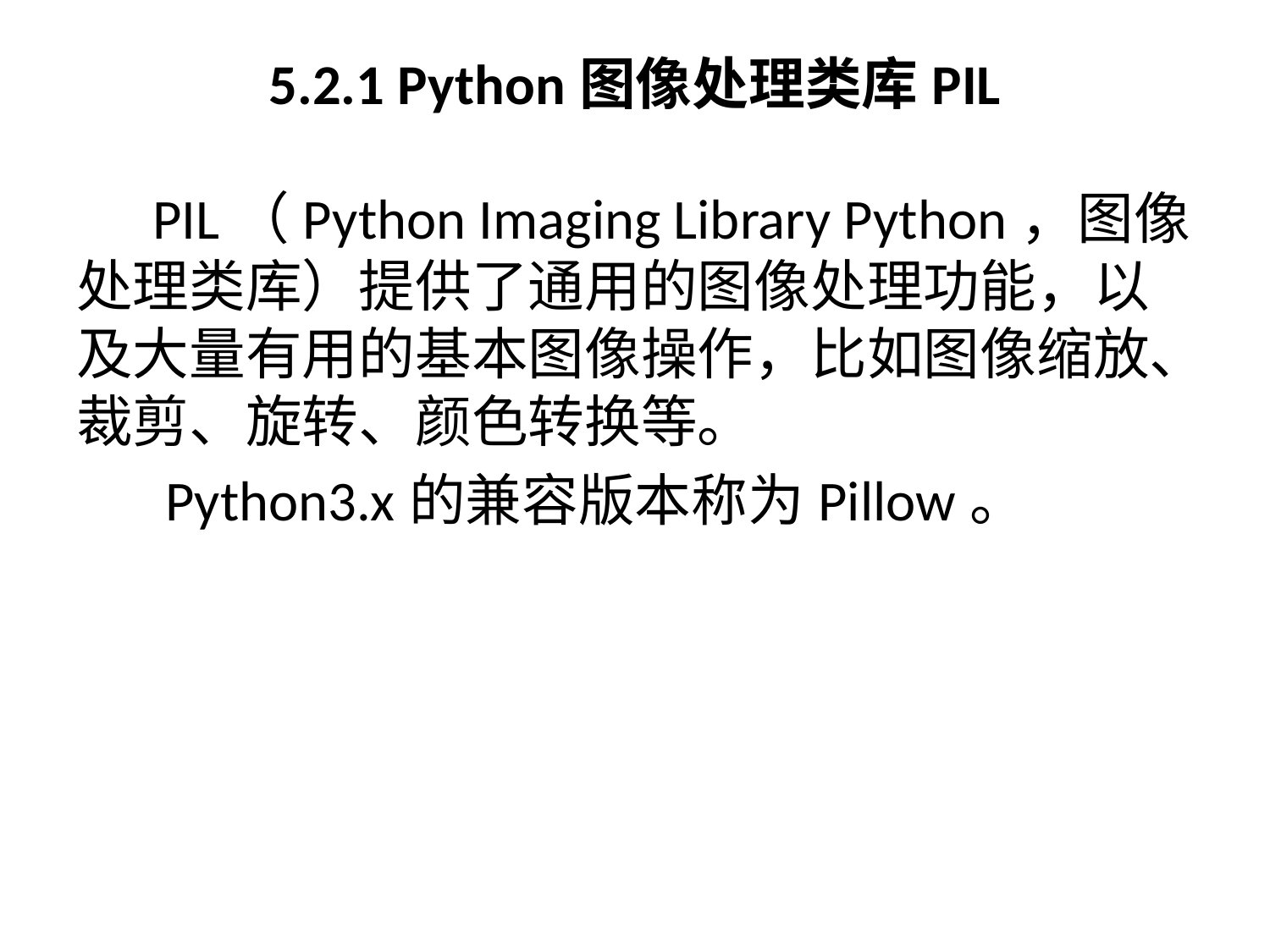

# 5.2.1 Python图像处理类库PIL
      PIL（Python Imaging Library Python，图像处理类库）提供了通用的图像处理功能，以及大量有用的基本图像操作，比如图像缩放、裁剪、旋转、颜色转换等。
       Python3.x的兼容版本称为Pillow。